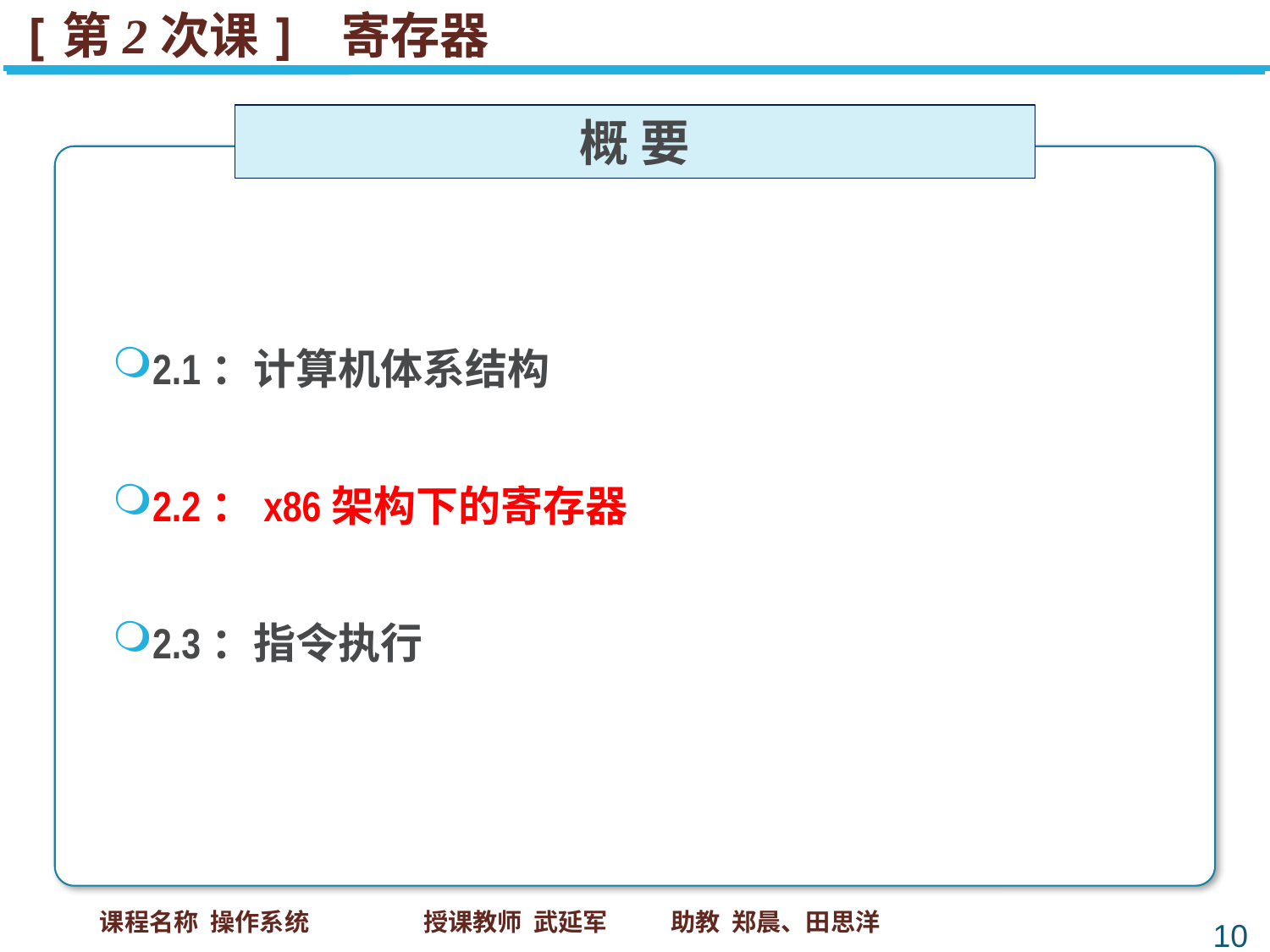

[第2次课] 寄存器

概 要

2.1：计算机体系结构

2.2：x86架构下的寄存器

2.3：指令执行

课程名称  操作系统                    授课教师  武延军           助教  郑晨、田思洋
10